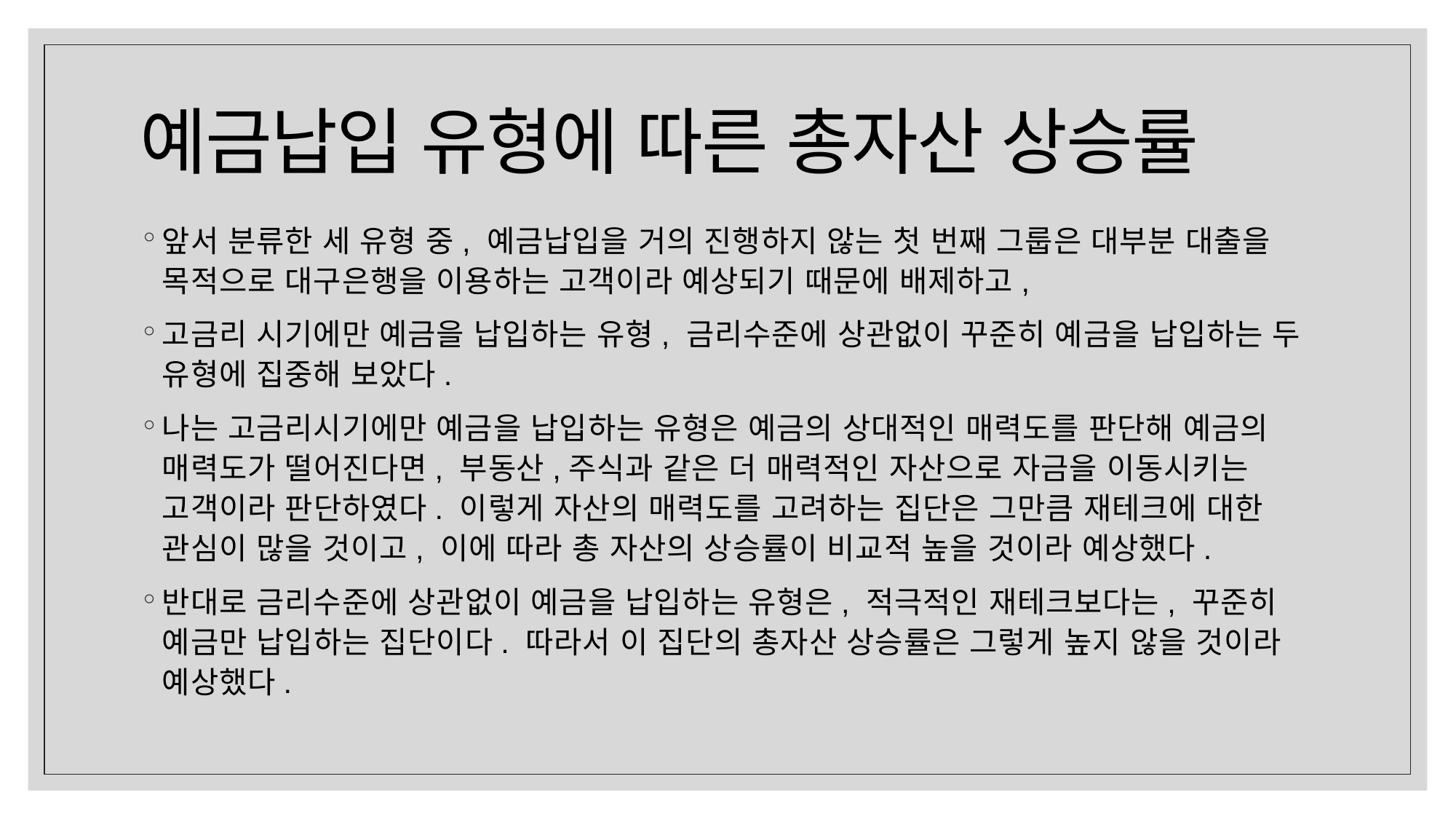

# 예금납입 유형에 따른 총자산 상승률
앞서 분류한 세 유형 중, 예금납입을 거의 진행하지 않는 첫 번째 그룹은 대부분 대출을 목적으로 대구은행을 이용하는 고객이라 예상되기 때문에 배제하고,
고금리 시기에만 예금을 납입하는 유형, 금리수준에 상관없이 꾸준히 예금을 납입하는 두 유형에 집중해 보았다.
나는 고금리시기에만 예금을 납입하는 유형은 예금의 상대적인 매력도를 판단해 예금의 매력도가 떨어진다면, 부동산,주식과 같은 더 매력적인 자산으로 자금을 이동시키는 고객이라 판단하였다. 이렇게 자산의 매력도를 고려하는 집단은 그만큼 재테크에 대한 관심이 많을 것이고, 이에 따라 총 자산의 상승률이 비교적 높을 것이라 예상했다.
반대로 금리수준에 상관없이 예금을 납입하는 유형은, 적극적인 재테크보다는, 꾸준히 예금만 납입하는 집단이다. 따라서 이 집단의 총자산 상승률은 그렇게 높지 않을 것이라 예상했다.